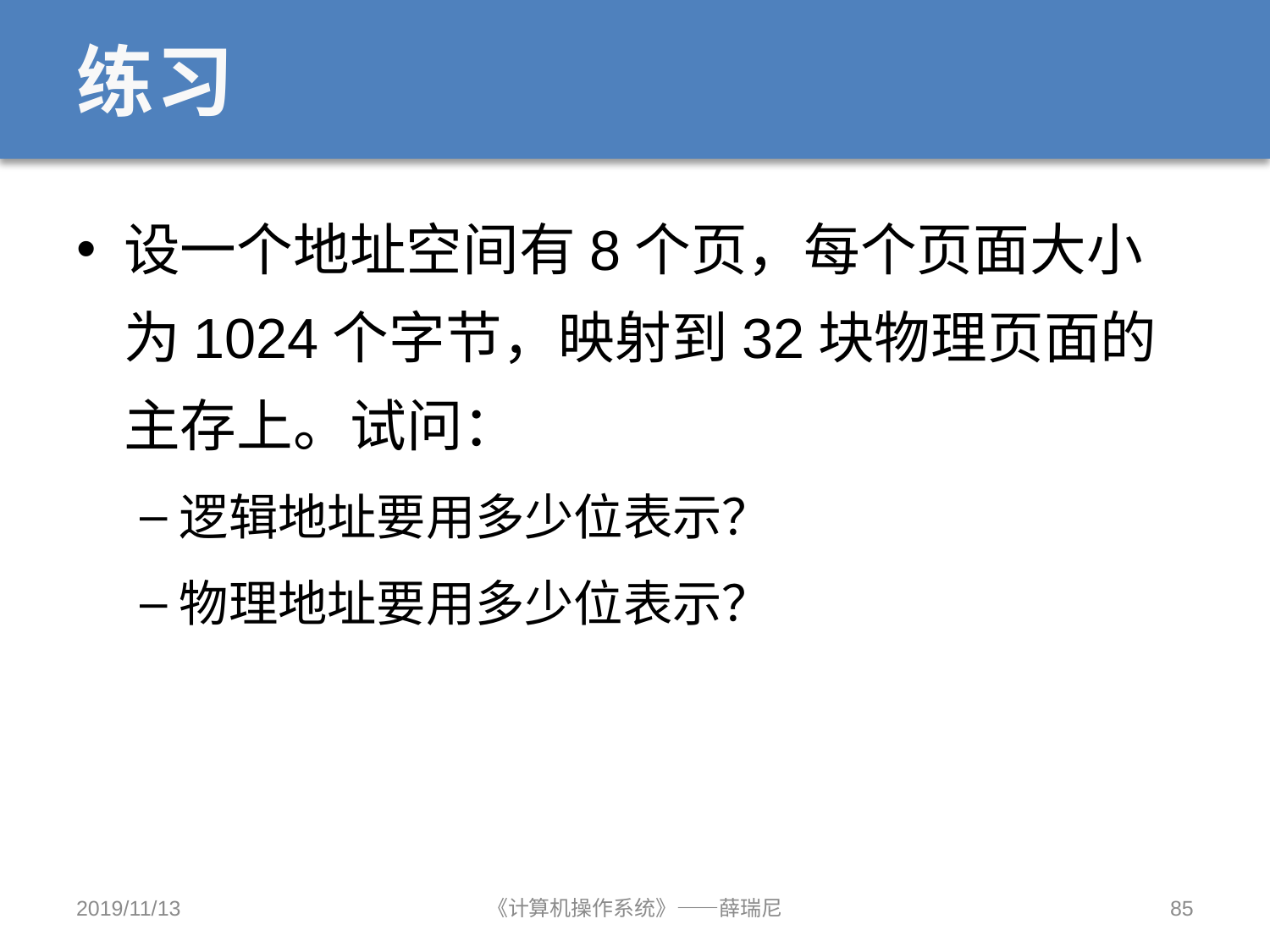

# 练习
设一个地址空间有8个页，每个页面大小为1024个字节，映射到32块物理页面的主存上。试问：
逻辑地址要用多少位表示？
物理地址要用多少位表示？
2019/11/13
《计算机操作系统》——薛瑞尼
85